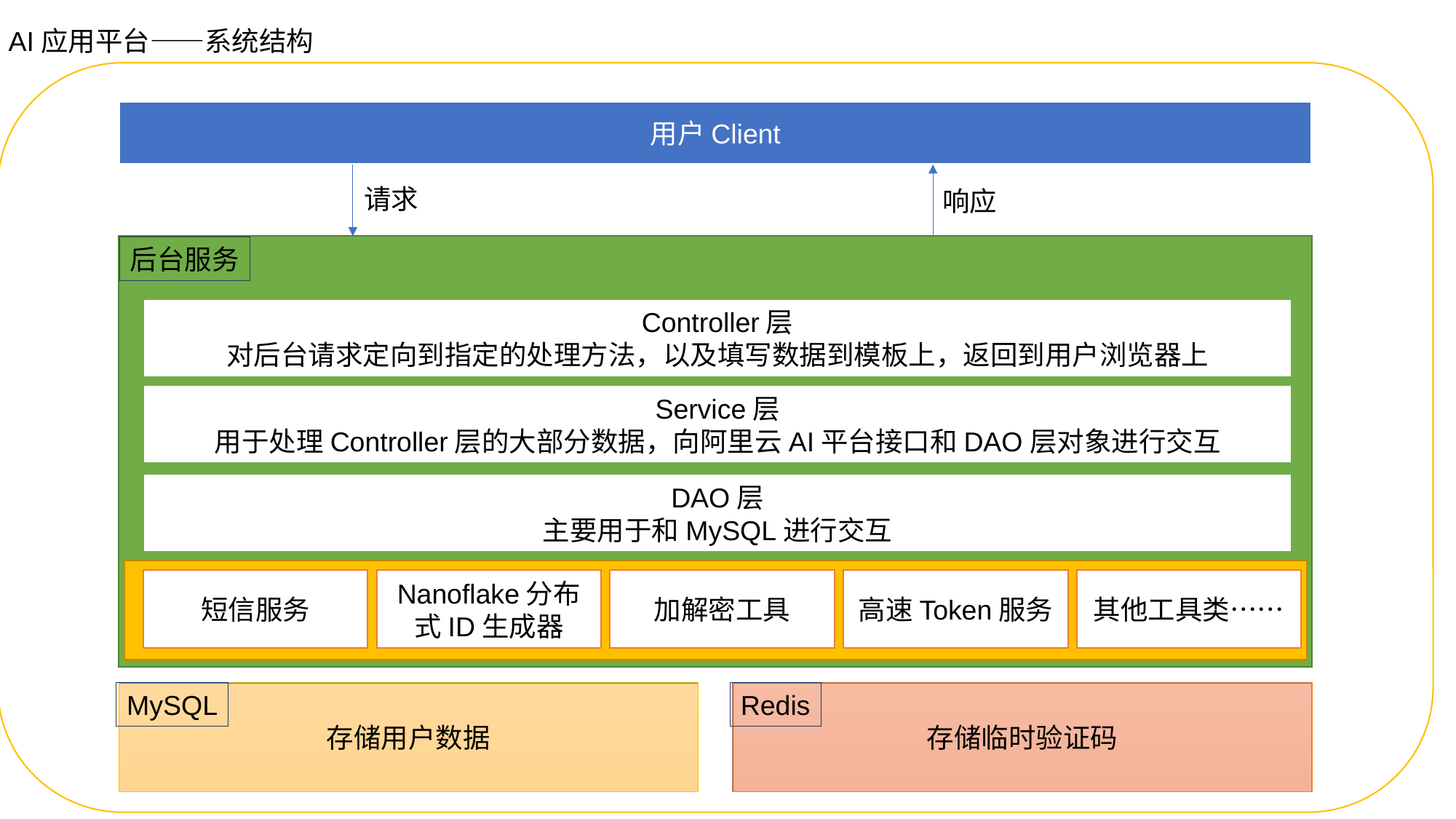

AI应用平台——系统结构

用户Client
请求
响应

后台服务
Controller层
对后台请求定向到指定的处理方法，以及填写数据到模板上，返回到用户浏览器上
Service层
用于处理Controller层的大部分数据，向阿里云AI平台接口和DAO层对象进行交互
DAO层
主要用于和MySQL进行交互

短信服务
Nanoflake分布式ID生成器
加解密工具
高速Token服务
其他工具类……
存储用户数据
MySQL
存储临时验证码
Redis